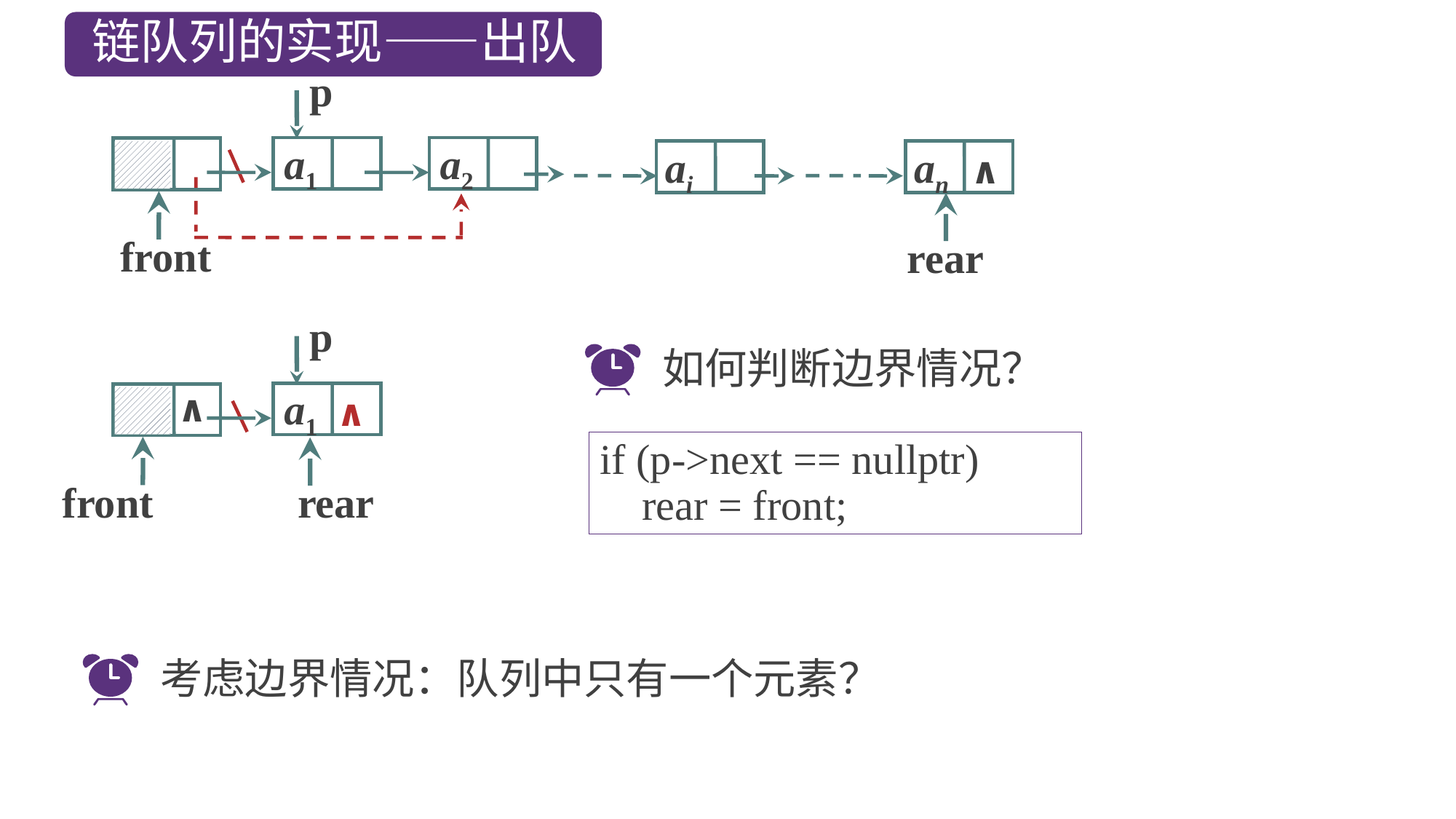

链队列的实现——出队

p

a1

a2

ai

an

∧

front

rear
p

如何判断边界情况？

∧

a1

∧

front
if (p->next == nullptr)
    rear = front;

rear
考虑边界情况：队列中只有一个元素？